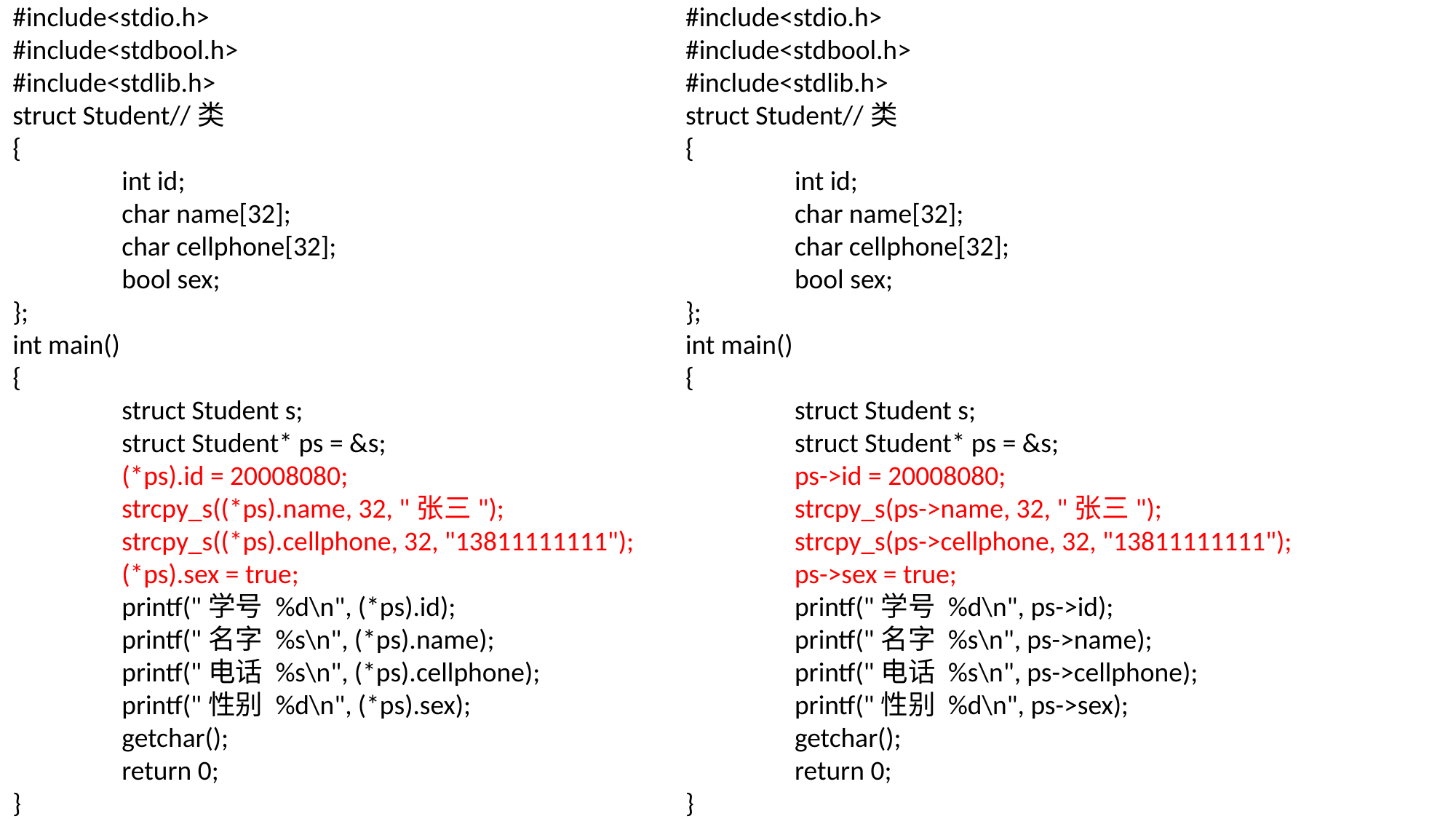

#include<stdio.h>
#include<stdbool.h>
#include<stdlib.h>
struct Student//类
{
	int id;
	char name[32];
	char cellphone[32];
	bool sex;
};
int main()
{
	struct Student s;
	struct Student* ps = &s;
	(*ps).id = 20008080;
	strcpy_s((*ps).name, 32, "张三");
	strcpy_s((*ps).cellphone, 32, "13811111111");
	(*ps).sex = true;
	printf("学号 %d\n", (*ps).id);
	printf("名字 %s\n", (*ps).name);
	printf("电话 %s\n", (*ps).cellphone);
	printf("性别 %d\n", (*ps).sex);
	getchar();
	return 0;
}
#include<stdio.h>
#include<stdbool.h>
#include<stdlib.h>
struct Student//类
{
	int id;
	char name[32];
	char cellphone[32];
	bool sex;
};
int main()
{
	struct Student s;
	struct Student* ps = &s;
	ps->id = 20008080;
	strcpy_s(ps->name, 32, "张三");
	strcpy_s(ps->cellphone, 32, "13811111111");
	ps->sex = true;
	printf("学号 %d\n", ps->id);
	printf("名字 %s\n", ps->name);
	printf("电话 %s\n", ps->cellphone);
	printf("性别 %d\n", ps->sex);
	getchar();
	return 0;
}